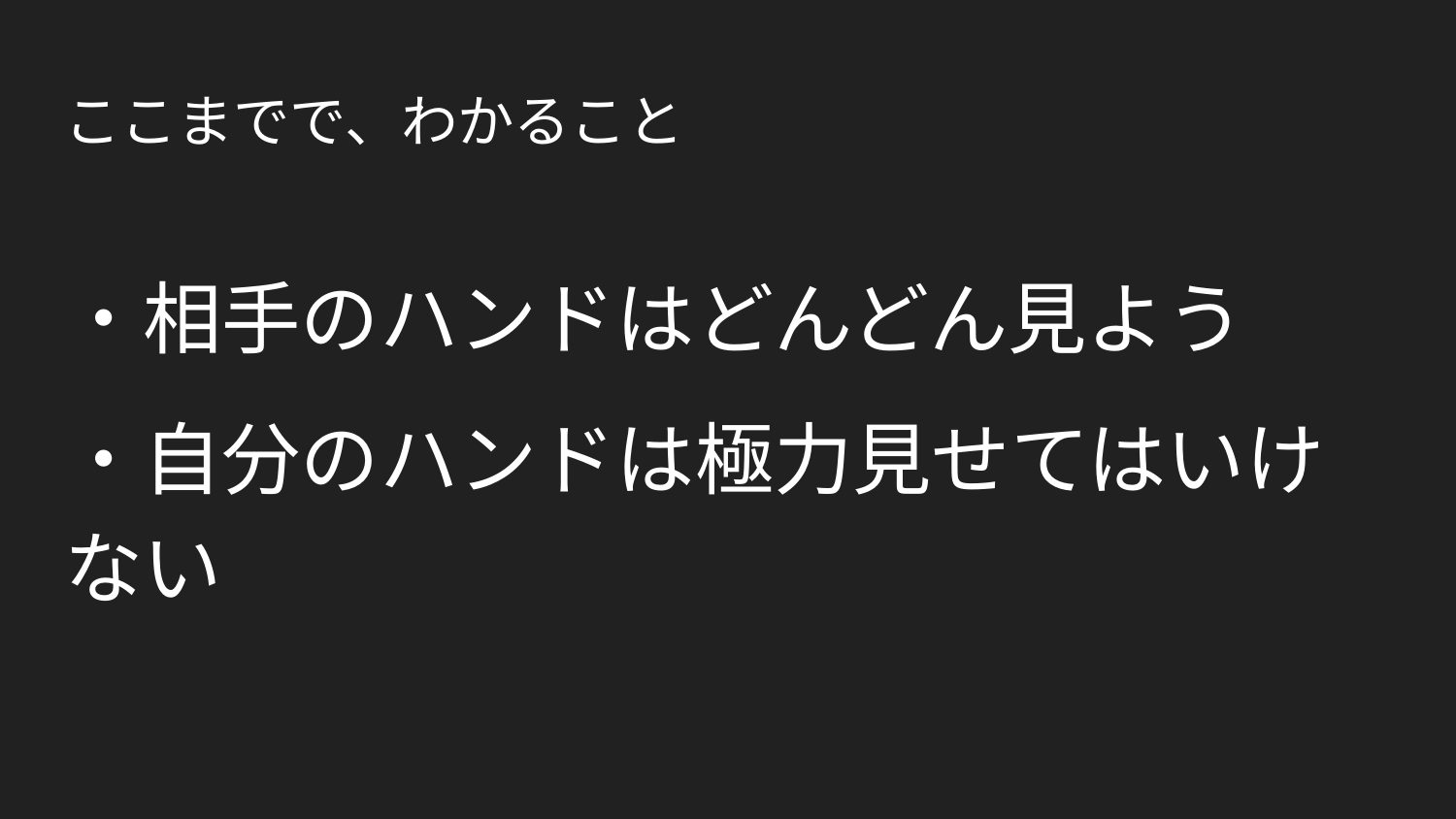

# ここまでで、わかること
・相手のハンドはどんどん見よう
・自分のハンドは極力見せてはいけない